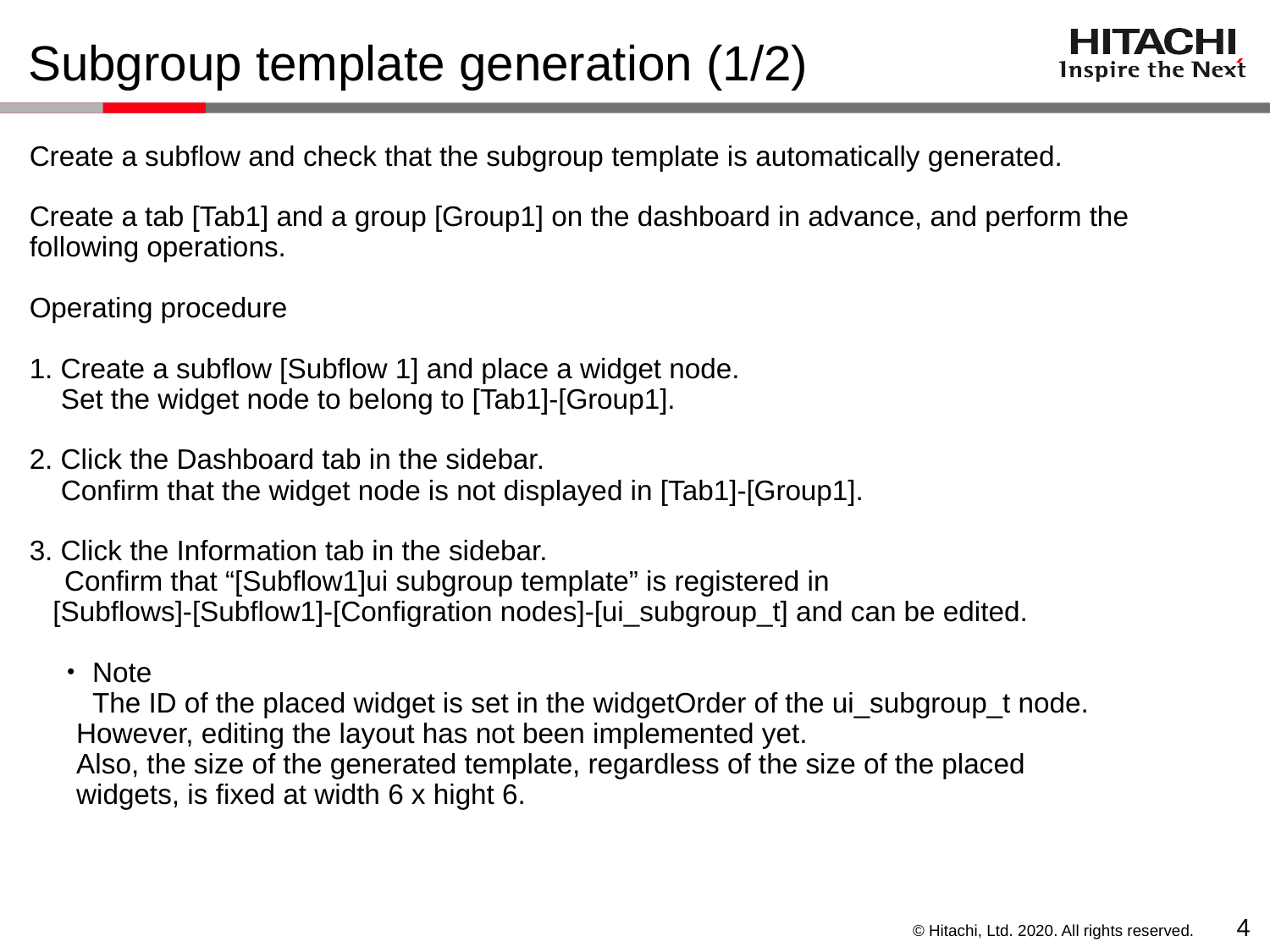

# Subgroup template generation (1/2)
Create a subflow and check that the subgroup template is automatically generated.

Create a tab [Tab1] and a group [Group1] on the dashboard in advance, and perform the following operations.

Operating procedure

1. Create a subflow [Subflow 1] and place a widget node.
    Set the widget node to belong to [Tab1]-[Group1].

2. Click the Dashboard tab in the sidebar.
    Confirm that the widget node is not displayed in [Tab1]-[Group1].

3. Click the Information tab in the sidebar.
　Confirm that “[Subflow1]ui subgroup template” is registered in
   [Subflows]-[Subflow1]-[Configration nodes]-[ui_subgroup_t] and can be edited.

　・Note
　　The ID of the placed widget is set in the widgetOrder of the ui_subgroup_t node.
      However, editing the layout has not been implemented yet.
      Also, the size of the generated template, regardless of the size of the placed
      widgets, is fixed at width 6 x hight 6.

4